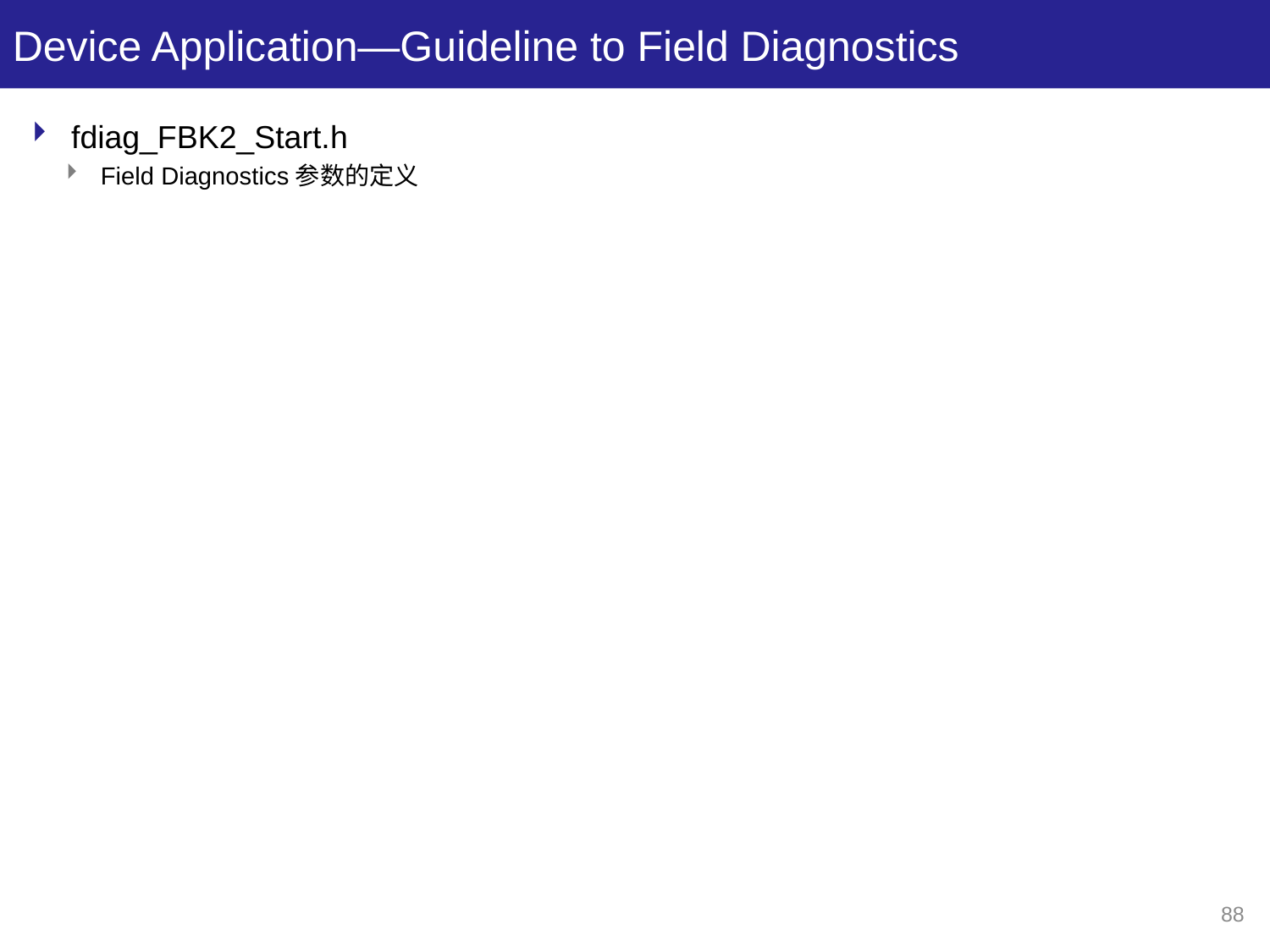

# Device Application—Guideline to Field Diagnostics
 fdiag_FBK2_Start.h
Field Diagnostics参数的定义

88